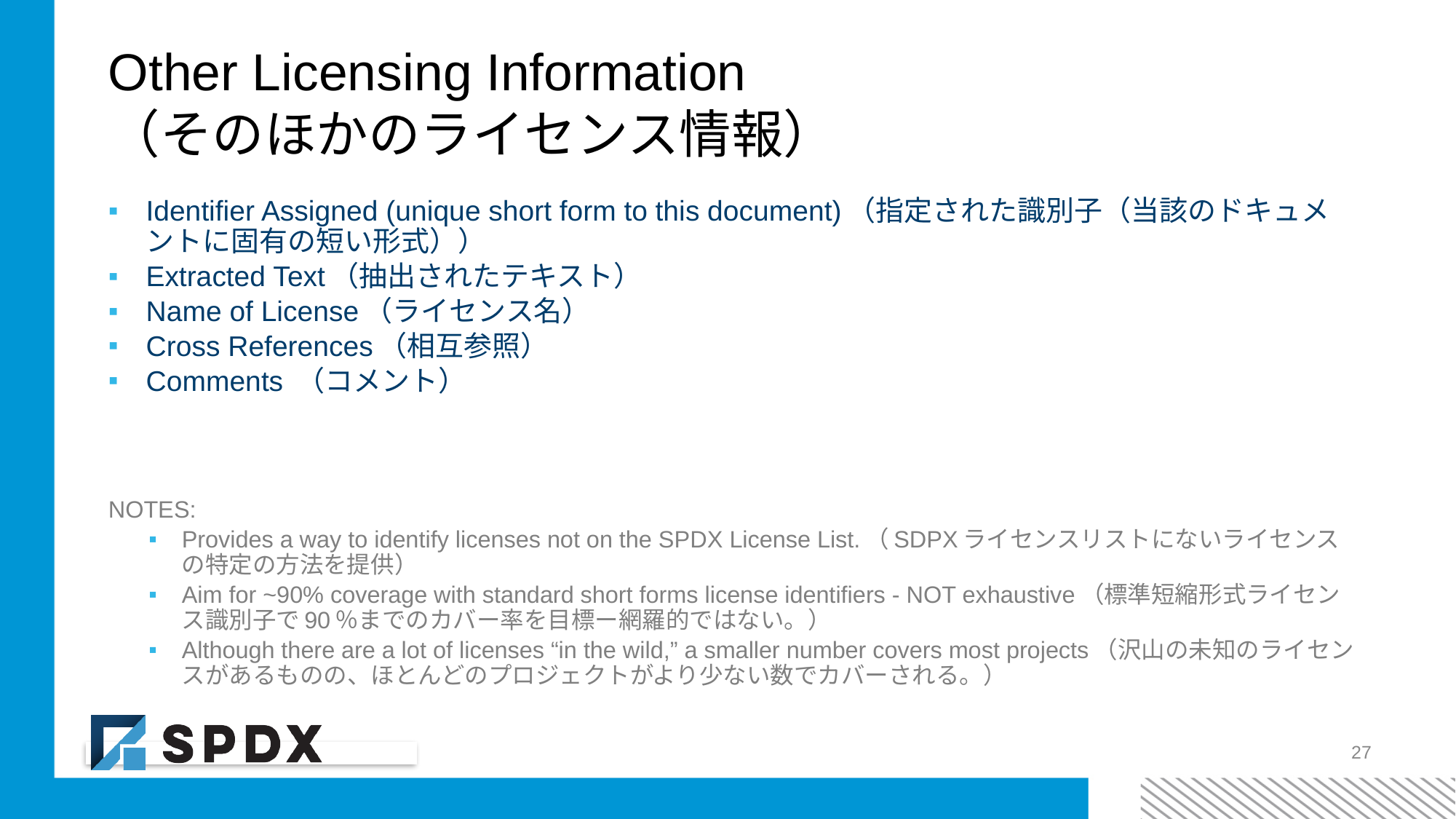

# Other Licensing Information （そのほかのライセンス情報）
Identifier Assigned (unique short form to this document)（指定された識別子（当該のドキュメントに固有の短い形式））
Extracted Text（抽出されたテキスト）
Name of License（ライセンス名）
Cross References（相互参照）
Comments （コメント）

NOTES:
Provides a way to identify licenses not on the SPDX License List.（SDPXライセンスリストにないライセンスの特定の方法を提供）
Aim for ~90% coverage with standard short forms license identifiers - NOT exhaustive（標準短縮形式ライセンス識別子で90％までのカバー率を目標ー網羅的ではない。）
Although there are a lot of licenses “in the wild,” a smaller number covers most projects（沢山の未知のライセンスがあるものの、ほとんどのプロジェクトがより少ない数でカバーされる。）

27